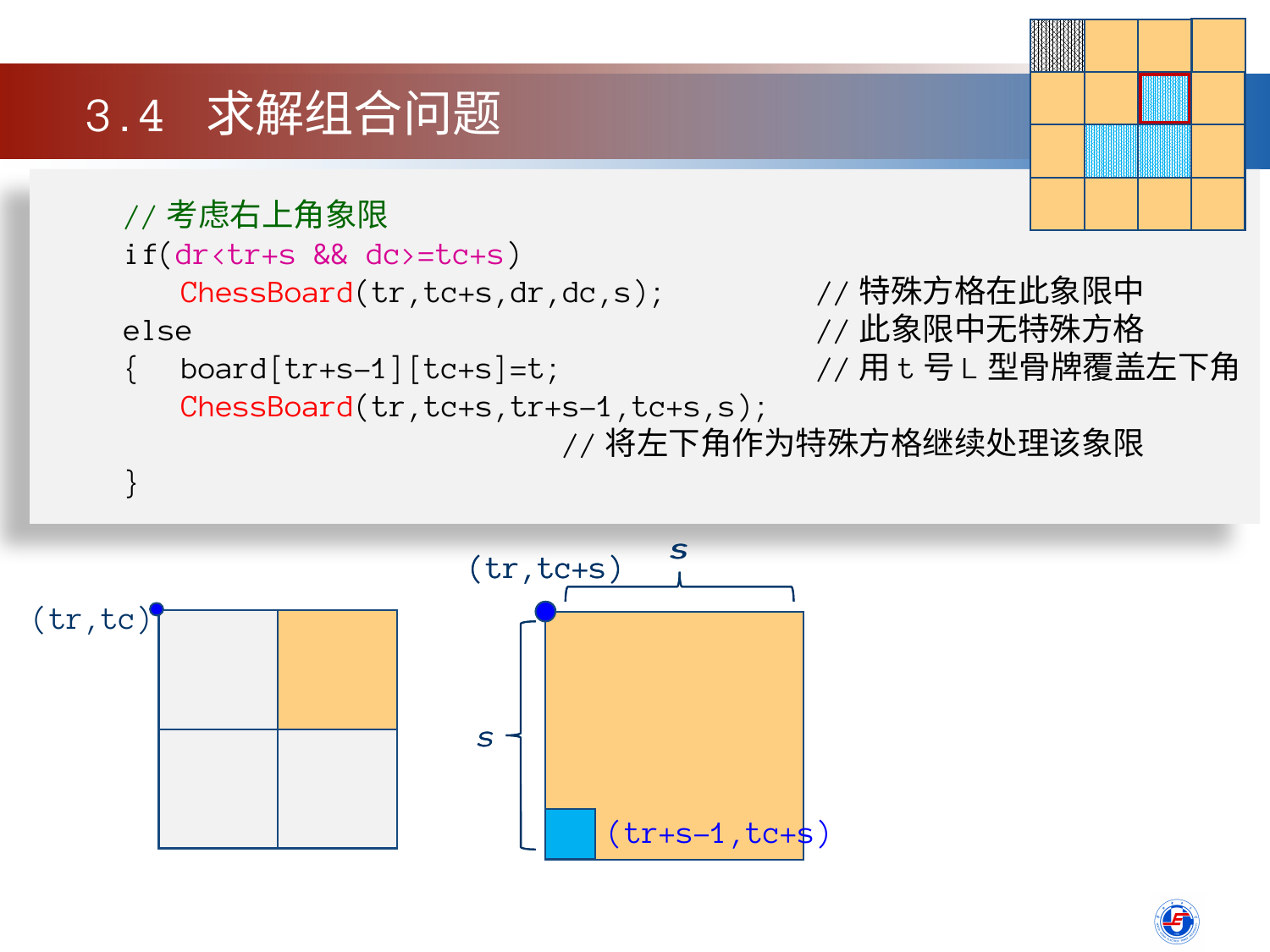

3.4 求解组合问题
    //考虑右上角象限
    if(dr<tr+s && dc>=tc+s)
	ChessBoard(tr,tc+s,dr,dc,s);		//特殊方格在此象限中
    else					//此象限中无特殊方格
    {	board[tr+s-1][tc+s]=t;		//用t号L型骨牌覆盖左下角
	ChessBoard(tr,tc+s,tr+s-1,tc+s,s);
				//将左下角作为特殊方格继续处理该象限
    }
s

(tr,tc+s)

s
(tr+s-1,tc+s)

s
(tr,tc+s)

(dr,dc)

s
(tr,tc)